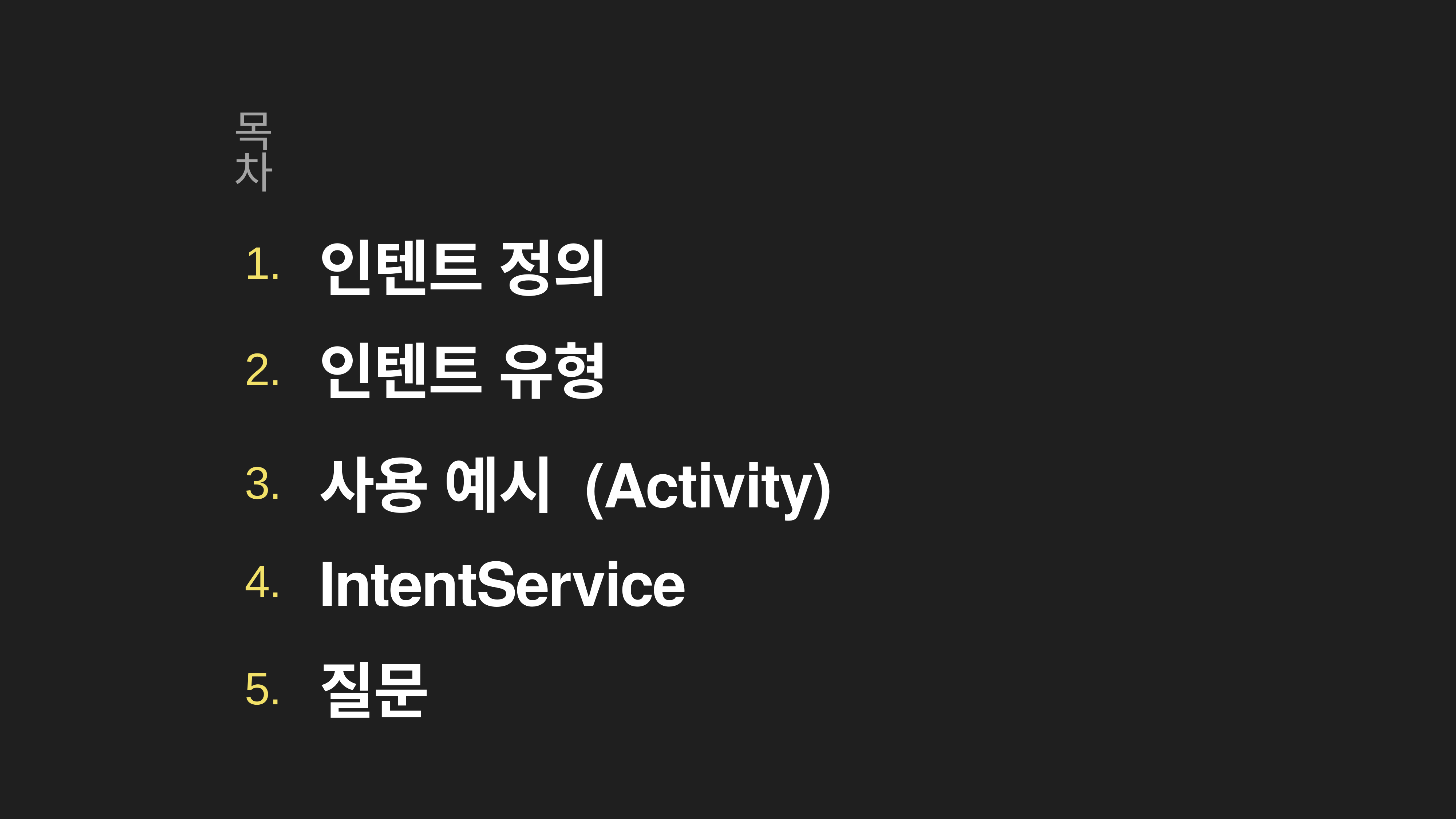

# 목차
인텐트 정의
1.
인텐트 유형
2.
사용 예시 (Activity)
3.
IntentService
4.
질문
5.